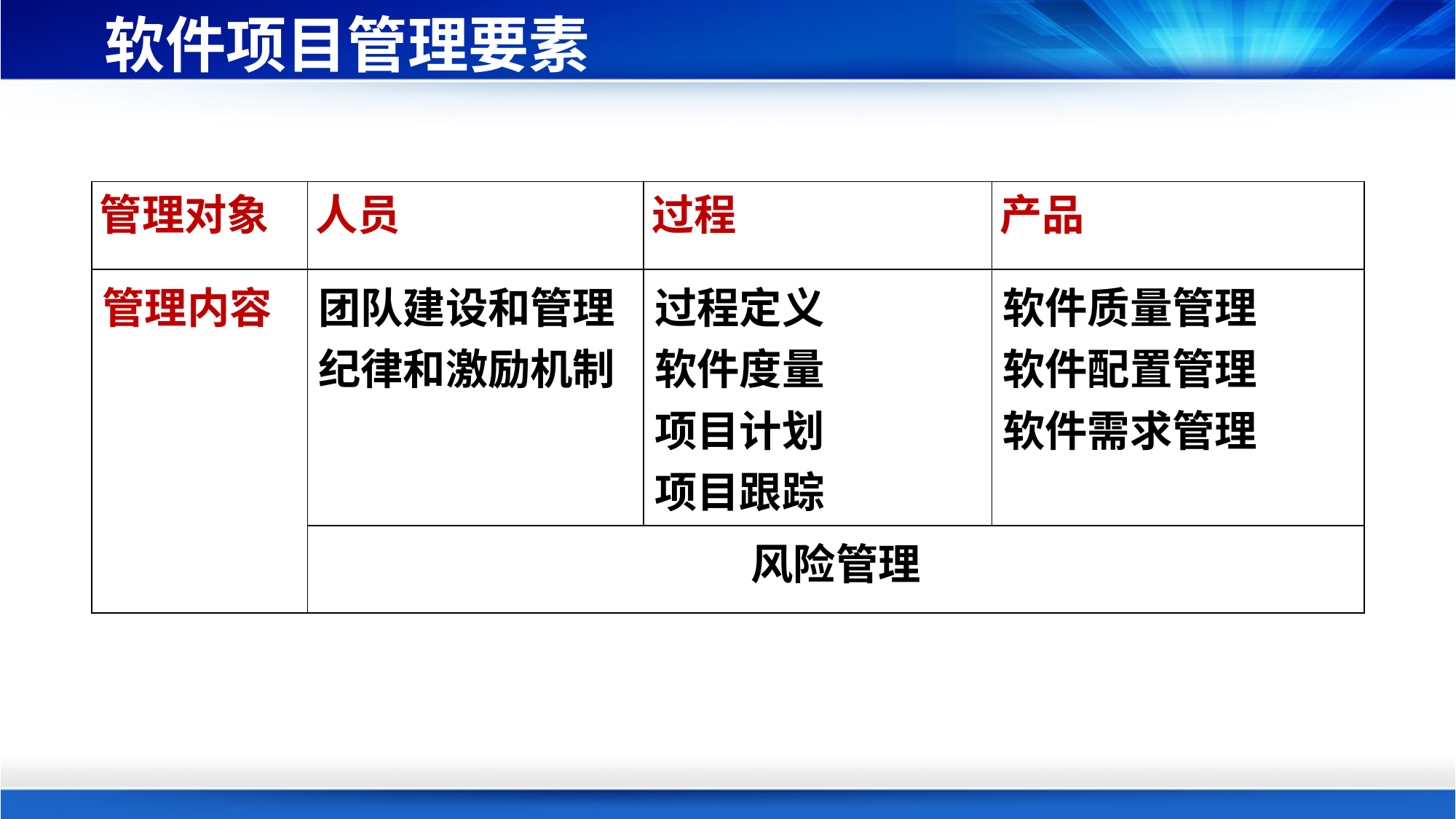

# 软件项目管理要素
| 管理对象 | 人员 | 过程 | 产品 |
| --- | --- | --- | --- |
| 管理内容 | 团队建设和管理 纪律和激励机制 | 过程定义 软件度量 项目计划 项目跟踪 | 软件质量管理 软件配置管理 软件需求管理 |
|  | 风险管理 |  |  |